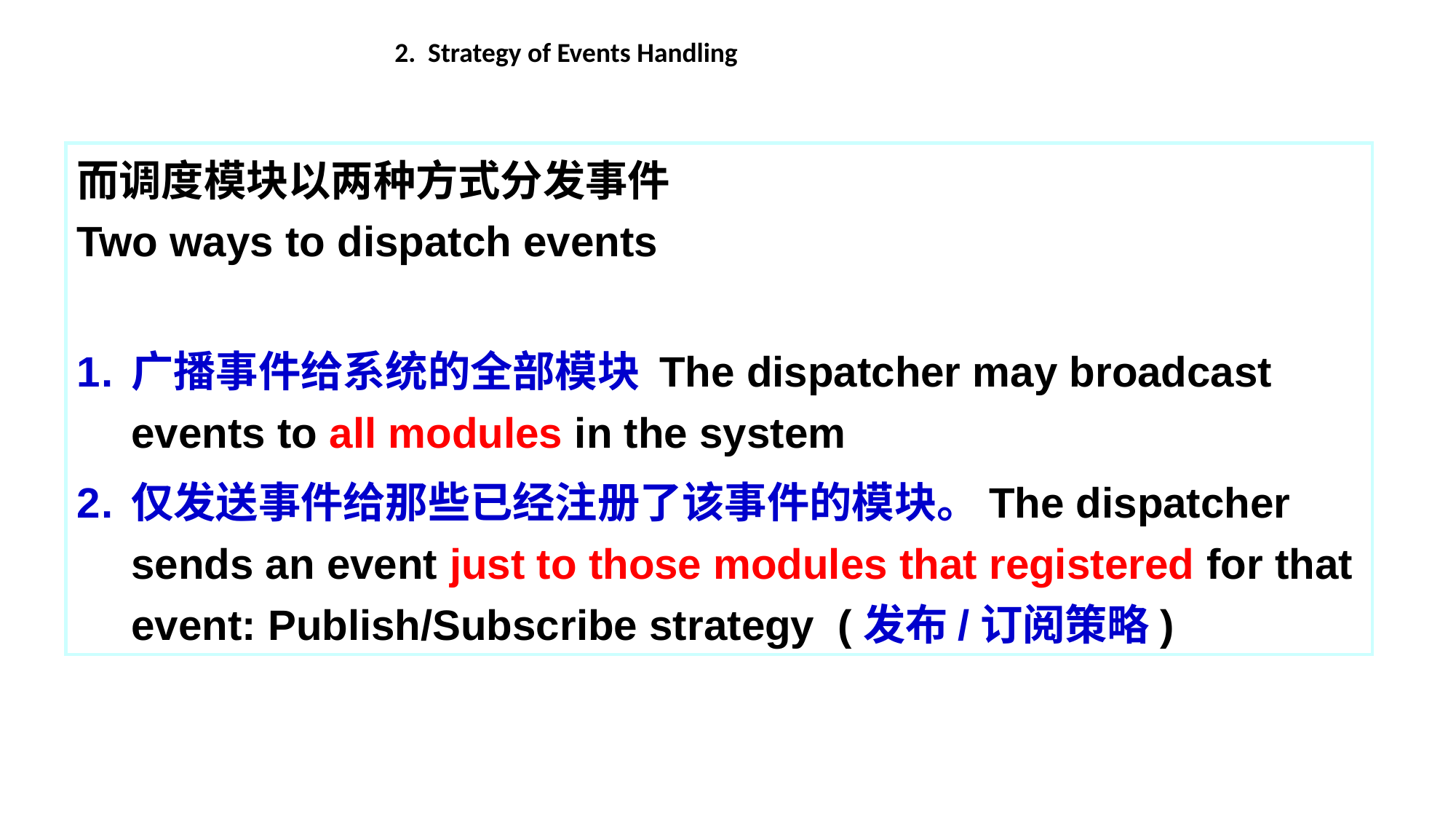

2.  Strategy of Events Handling
而调度模块以两种方式分发事件
Two ways to dispatch events

广播事件给系统的全部模块 The dispatcher may broadcast events to all modules in the system
仅发送事件给那些已经注册了该事件的模块。The dispatcher sends an event just to those modules that registered for that event: Publish/Subscribe strategy  (发布/订阅策略)